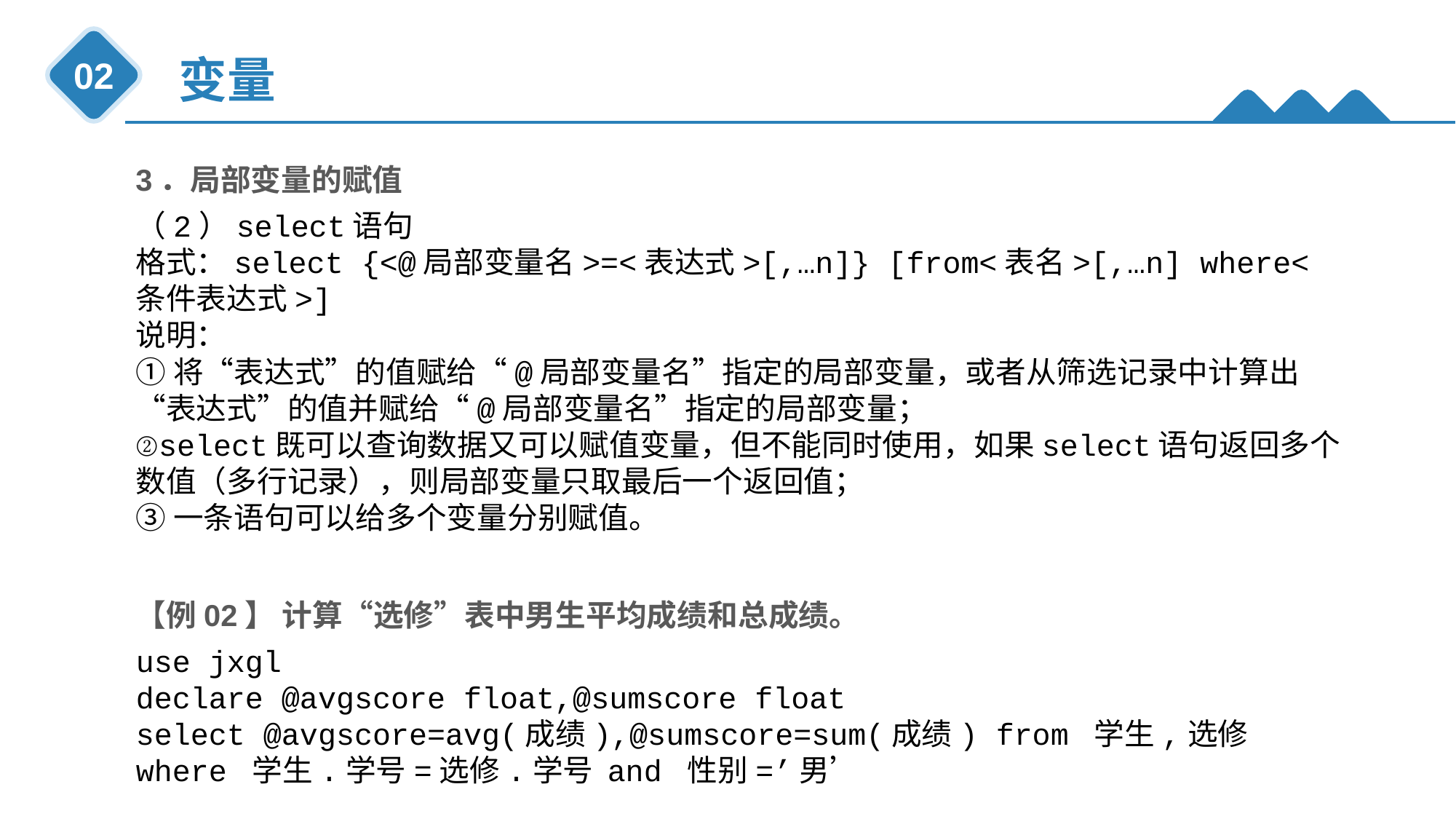

变量
02

3．局部变量的赋值
（2）select语句
格式：select {<@局部变量名>=<表达式>[,…n]} [from<表名>[,…n] where<条件表达式>]
说明：
①将“表达式”的值赋给“@局部变量名”指定的局部变量，或者从筛选记录中计算出 “表达式”的值并赋给“@局部变量名”指定的局部变量；
②select既可以查询数据又可以赋值变量，但不能同时使用，如果select语句返回多个数值（多行记录），则局部变量只取最后一个返回值；
③一条语句可以给多个变量分别赋值。
【例02】 计算“选修”表中男生平均成绩和总成绩。
use jxgl
declare @avgscore float,@sumscore float
select @avgscore=avg(成绩),@sumscore=sum(成绩) from 学生,选修
where 学生.学号=选修.学号 and 性别=’男’